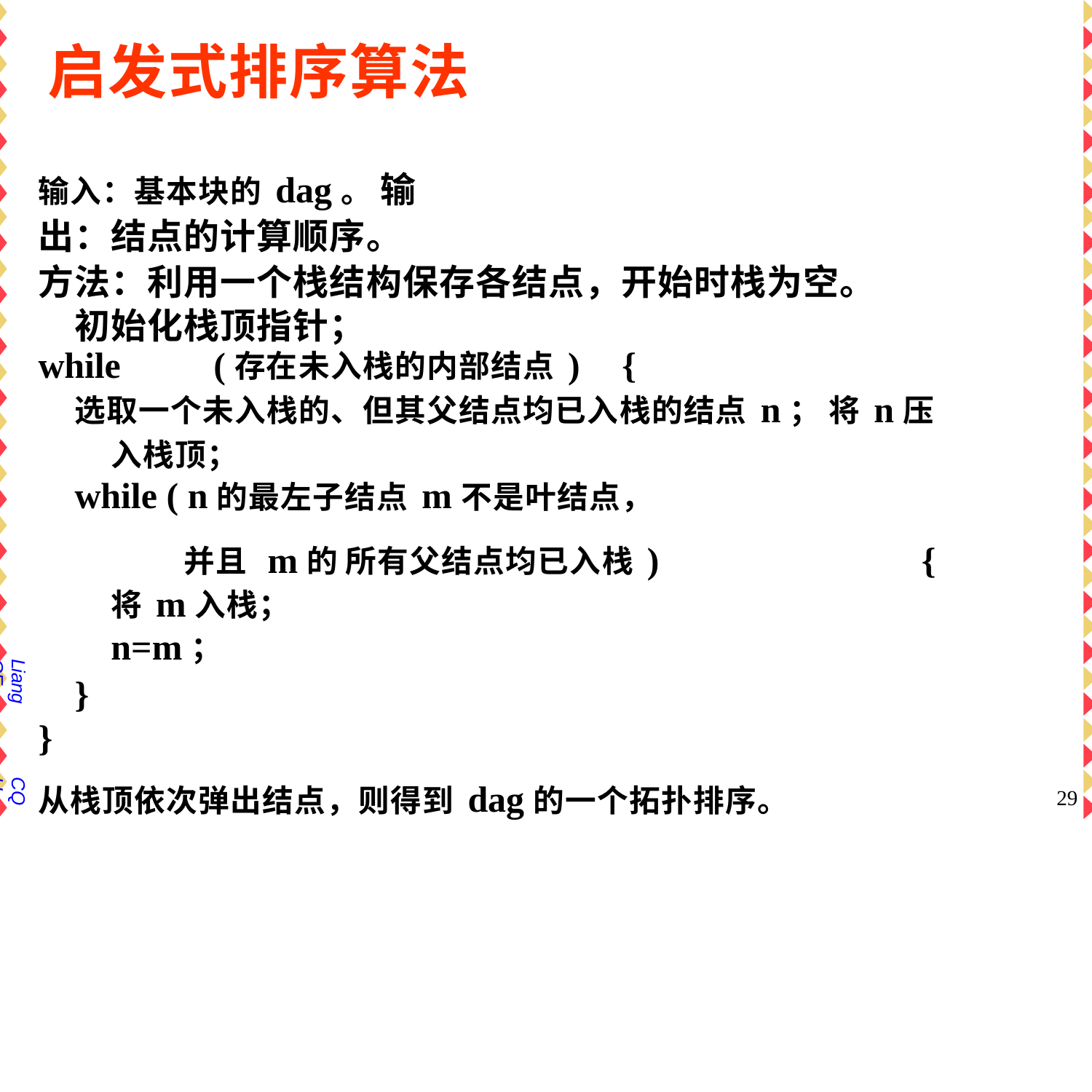

# 启发式排序算法
输入：基本块的dag。 输出：结点的计算顺序。
方法：利用一个栈结构保存各结点，开始时栈为空。 初始化栈顶指针；
while	(存在未入栈的内部结点)	{
选取一个未入栈的、但其父结点均已入栈的结点n； 将n压入栈顶；
while ( n的最左子结点m不是叶结点，
并且 m的 所有父结点均已入栈)	{
将m入栈；
n=m；
}
}
从栈顶依次弹出结点，则得到dag的一个拓扑排序。
Liang GE
CQU
29